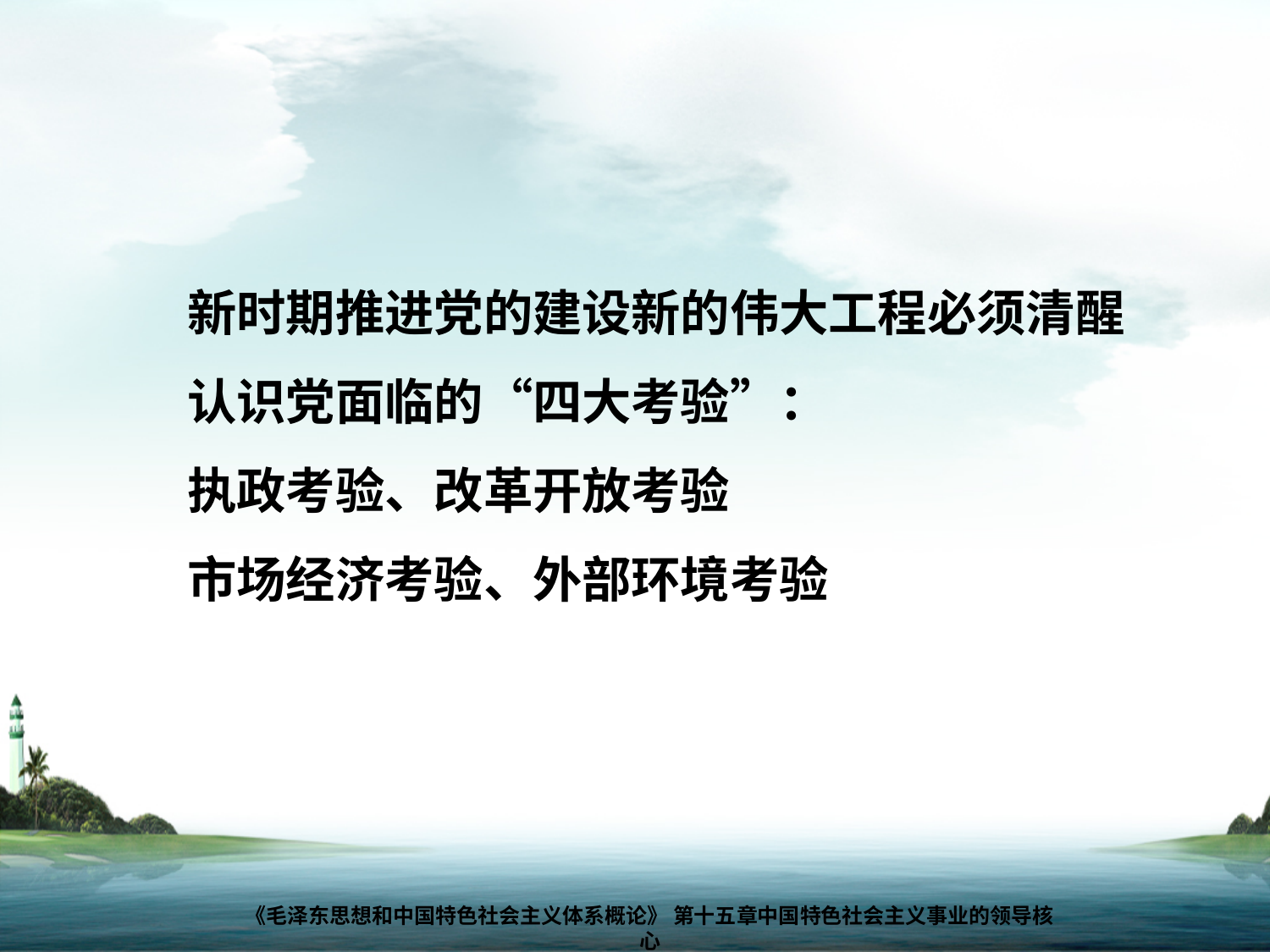

新时期推进党的建设新的伟大工程必须清醒认识党面临的“四大考验”：
执政考验、改革开放考验
市场经济考验、外部环境考验
《毛泽东思想和中国特色社会主义体系概论》 第十五章中国特色社会主义事业的领导核心